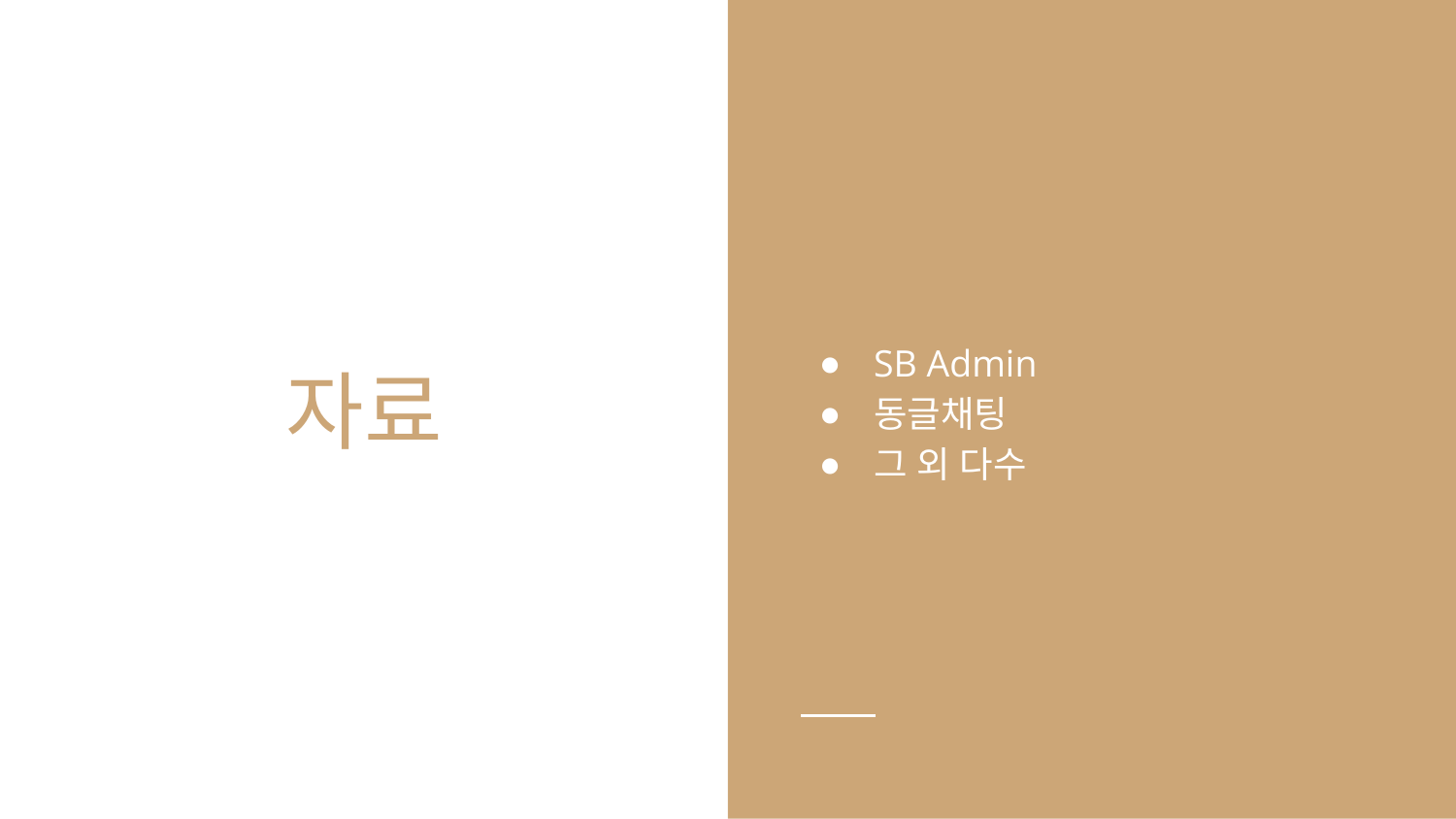

SB Admin
동글채팅
그 외 다수
# 자료